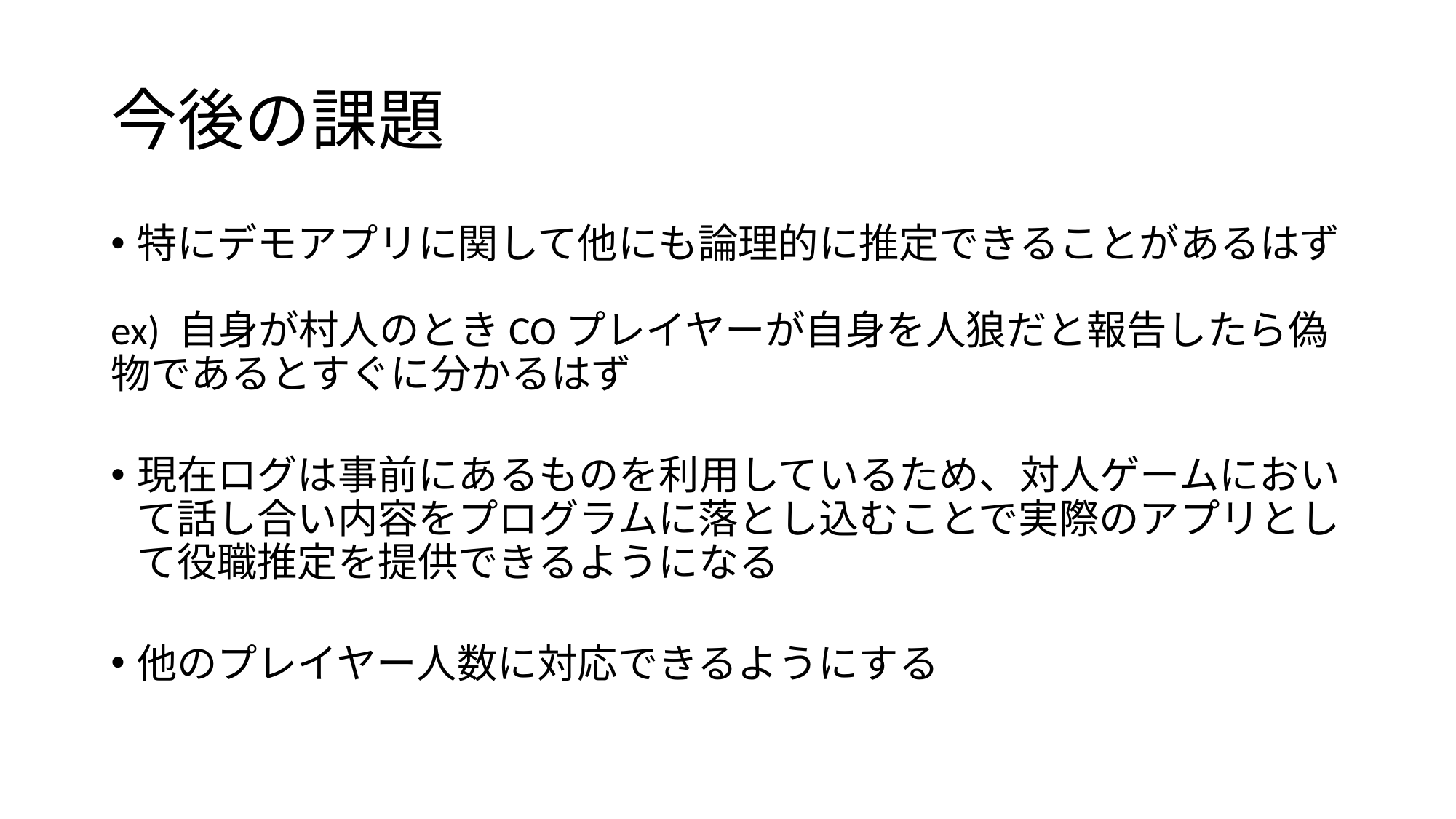

# 今後の課題
特にデモアプリに関して他にも論理的に推定できることがあるはず

ex) 自身が村人のときCOプレイヤーが自身を人狼だと報告したら偽物であるとすぐに分かるはず

現在ログは事前にあるものを利用しているため、対人ゲームにおいて話し合い内容をプログラムに落とし込むことで実際のアプリとして役職推定を提供できるようになる

他のプレイヤー人数に対応できるようにする